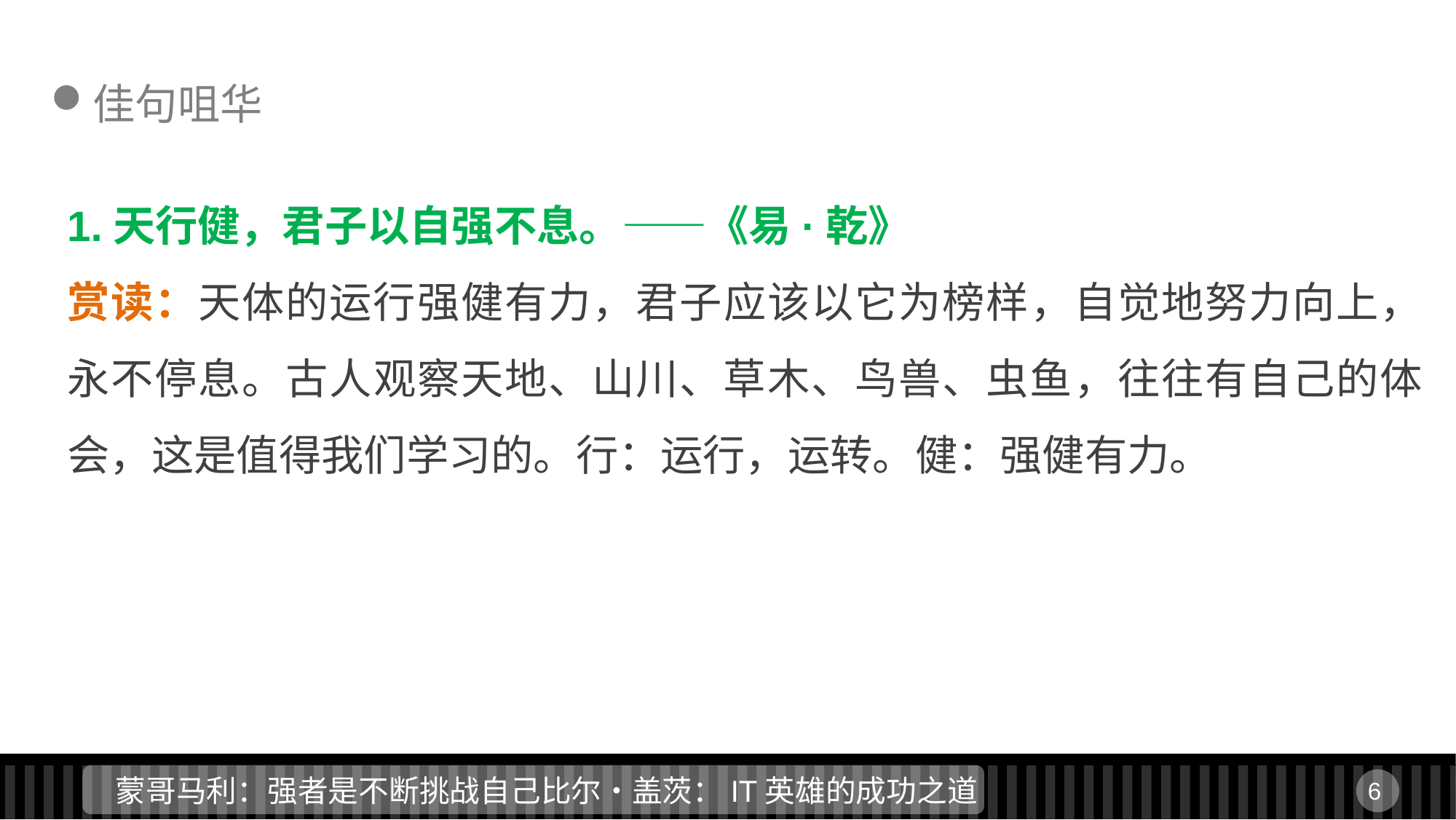

佳句咀华
1.天行健，君子以自强不息。——《易·乾》
赏读：天体的运行强健有力，君子应该以它为榜样，自觉地努力向上，永不停息。古人观察天地、山川、草木、鸟兽、虫鱼，往往有自己的体会，这是值得我们学习的。行：运行，运转。健：强健有力。